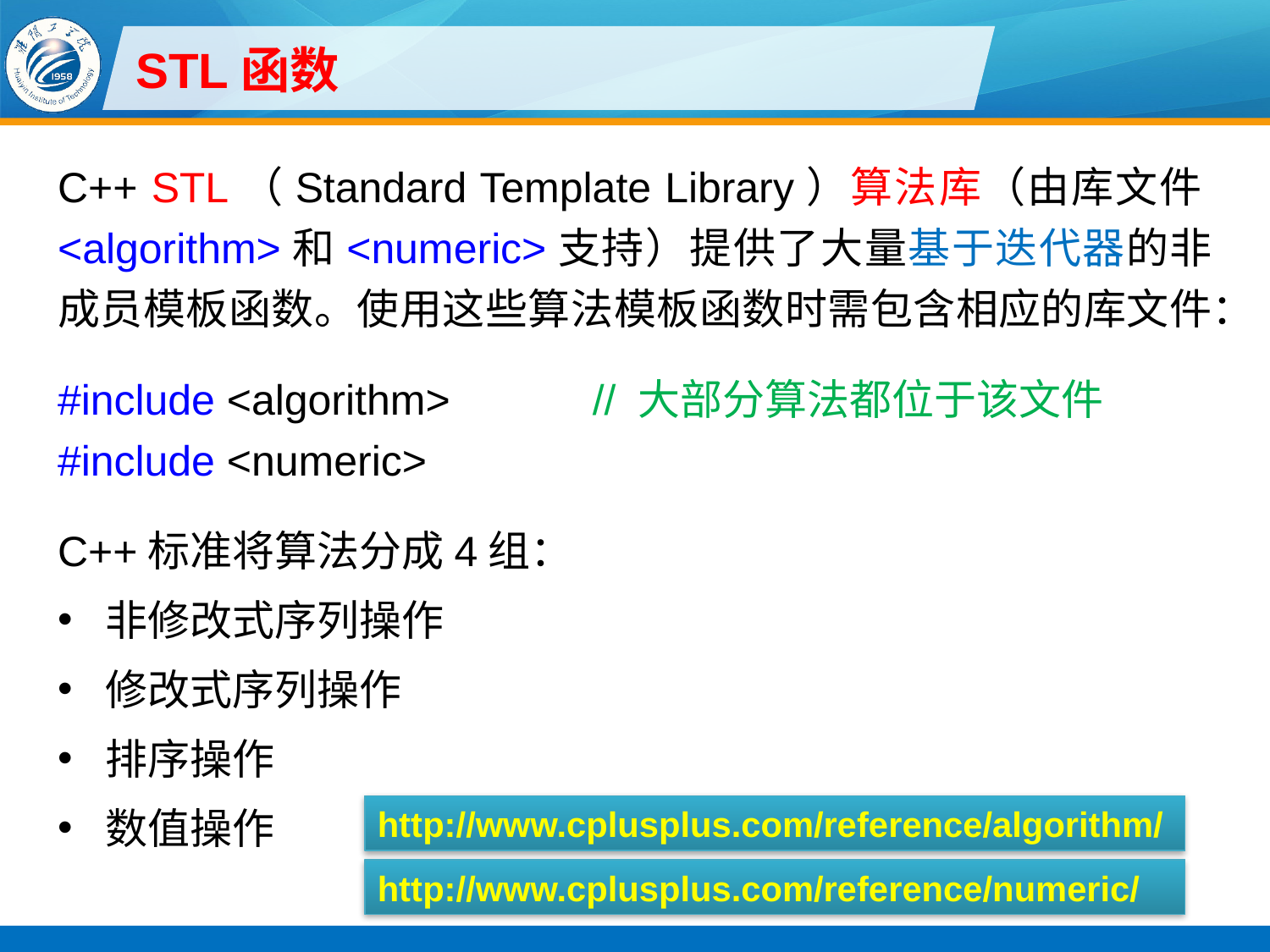

# STL函数
C++ STL（Standard Template Library）算法库（由库文件<algorithm>和<numeric>支持）提供了大量基于迭代器的非成员模板函数。使用这些算法模板函数时需包含相应的库文件：
#include <algorithm>            // 大部分算法都位于该文件
#include <numeric>
C++标准将算法分成4组：
非修改式序列操作
修改式序列操作
排序操作
数值操作
http://www.cplusplus.com/reference/algorithm/
http://www.cplusplus.com/reference/numeric/